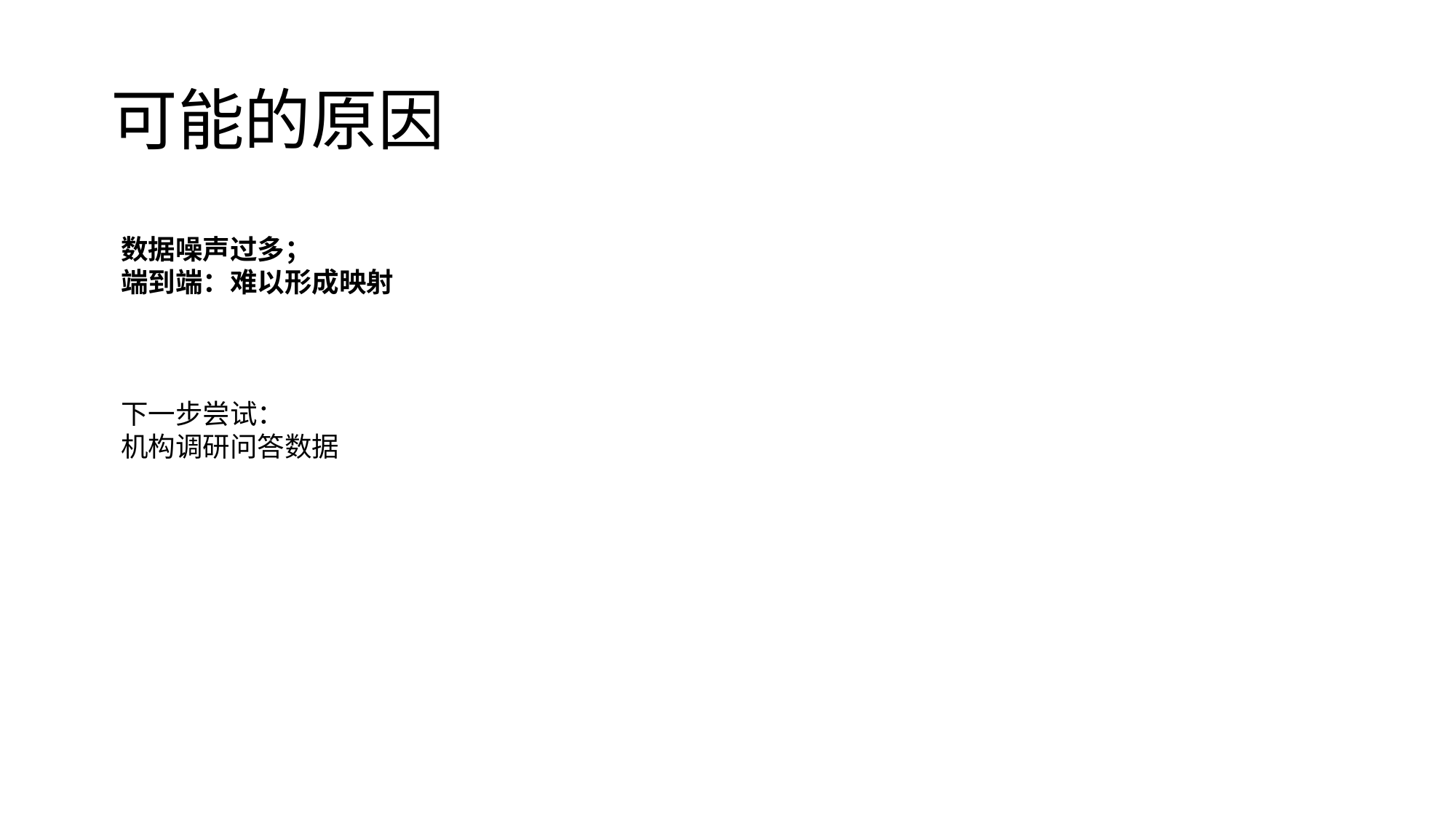

# 可能的原因
数据噪声过多；
端到端：难以形成映射
下一步尝试：
机构调研问答数据